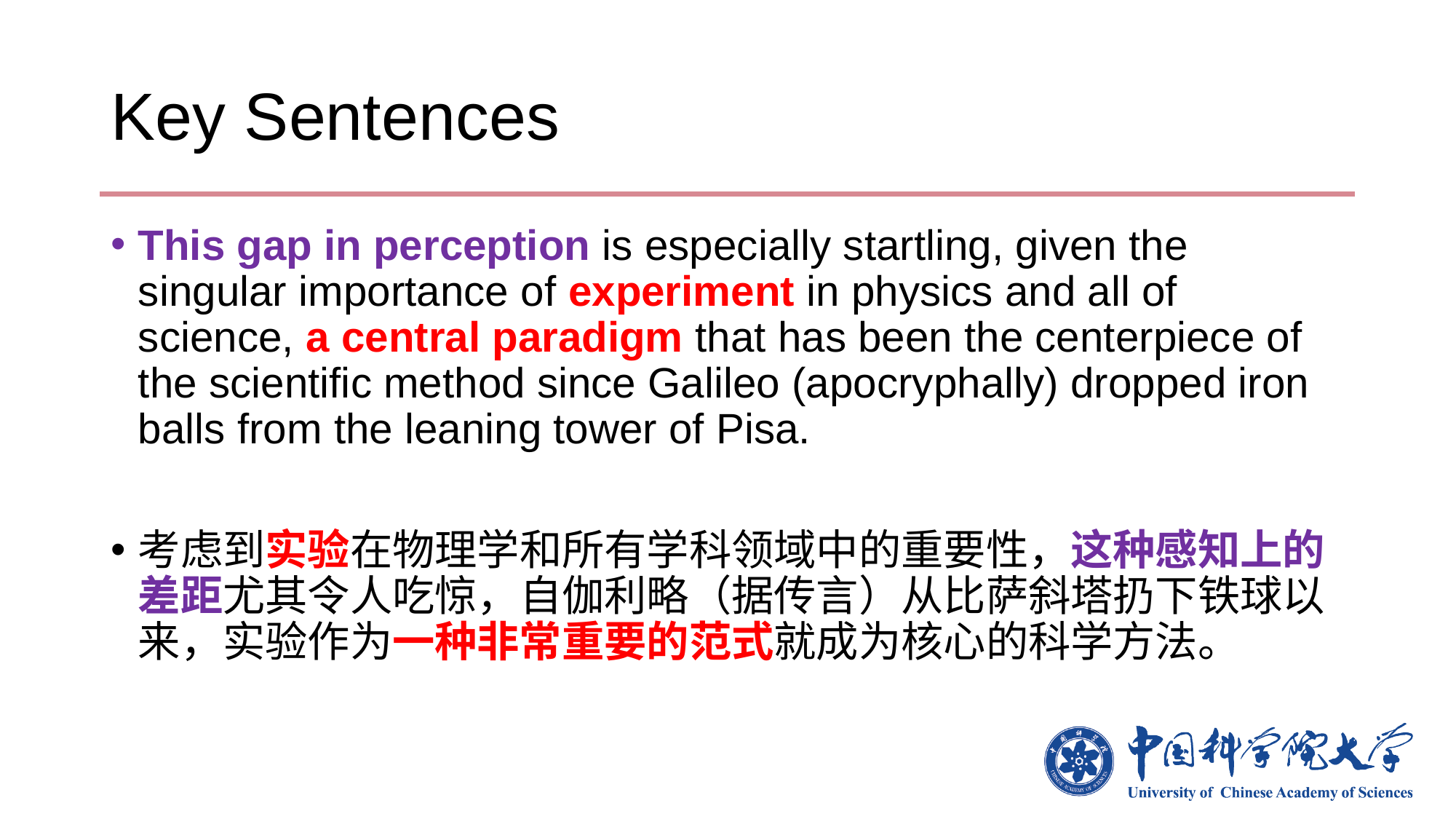

# Key Sentences
This gap in perception is especially startling, given the singular importance of experiment in physics and all of science, a central paradigm that has been the centerpiece of the scientific method since Galileo (apocryphally) dropped iron balls from the leaning tower of Pisa.

考虑到实验在物理学和所有学科领域中的重要性，这种感知上的差距尤其令人吃惊，自伽利略（据传言）从比萨斜塔扔下铁球以来，实验作为一种非常重要的范式就成为核心的科学方法。